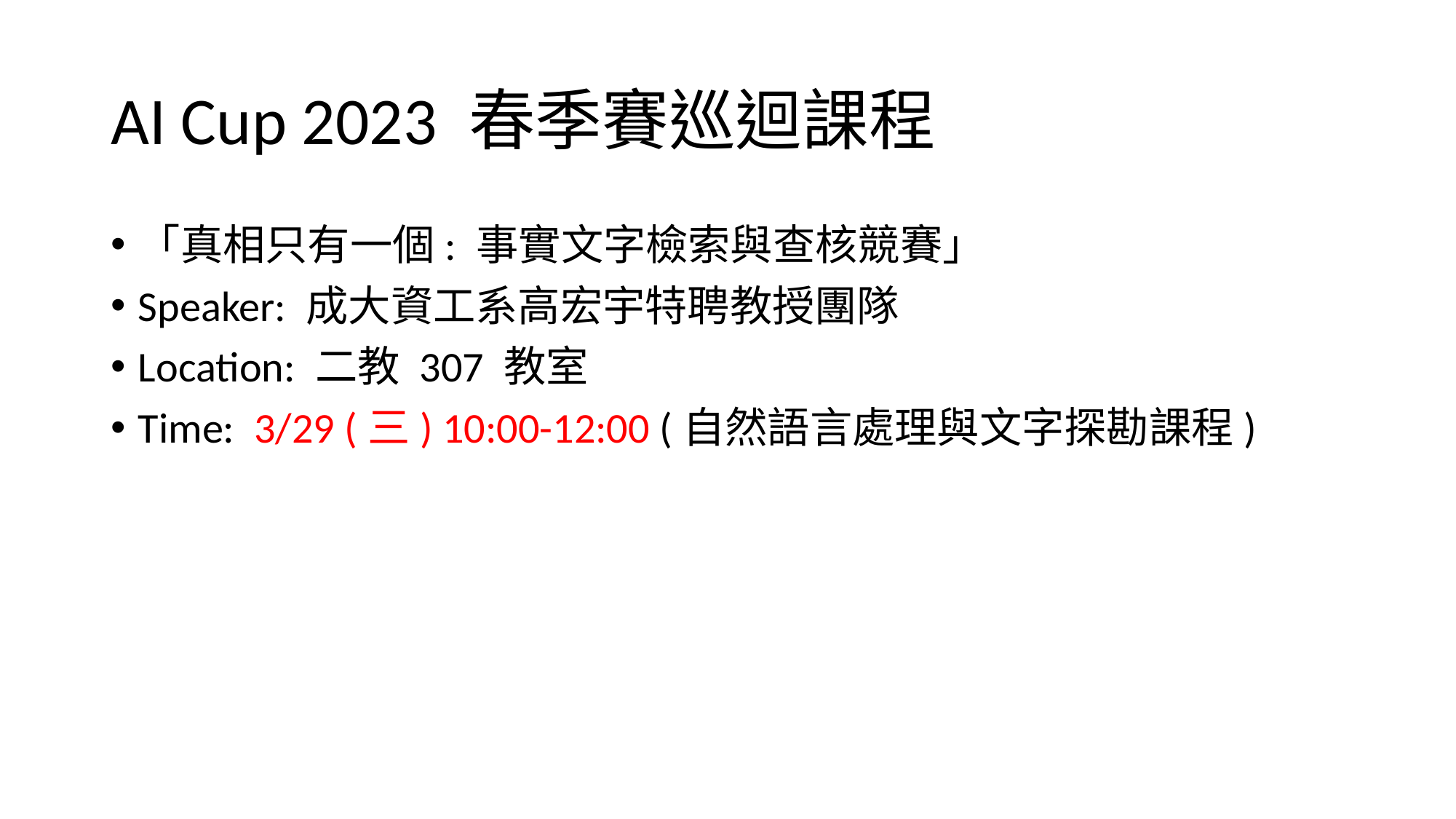

# AI Cup 2023 春季賽巡迴課程
「真相只有一個: 事實文字檢索與查核競賽」
Speaker: 成大資工系高宏宇特聘教授團隊
Location: 二教 307 教室
Time:  3/29 (三) 10:00-12:00 (自然語言處理與文字探勘課程)